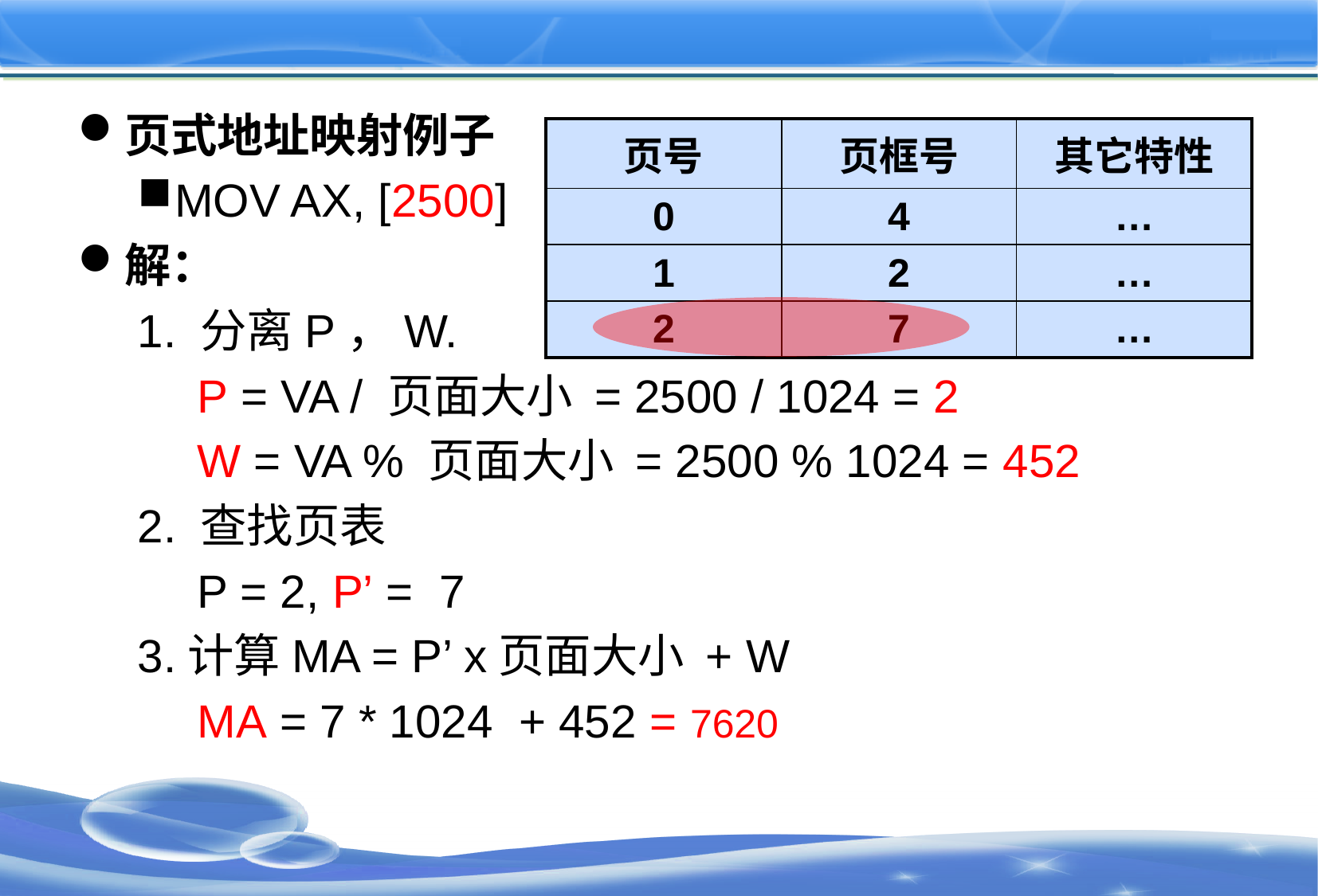

#
页式地址映射例子
MOV AX, [2500]
解：
1. 分离P，W.
P = VA / 页面大小 = 2500 / 1024 = 2
W = VA % 页面大小 = 2500 % 1024 = 452
2. 查找页表
P = 2, P’ =  7
3.计算MA = P’ x页面大小 + W
MA = 7 * 1024  + 452 = 7620
| 页号 | 页框号 | 其它特性 |
| --- | --- | --- |
| 0 | 4 | … |
| 1 | 2 | … |
| 2 | 7 | … |